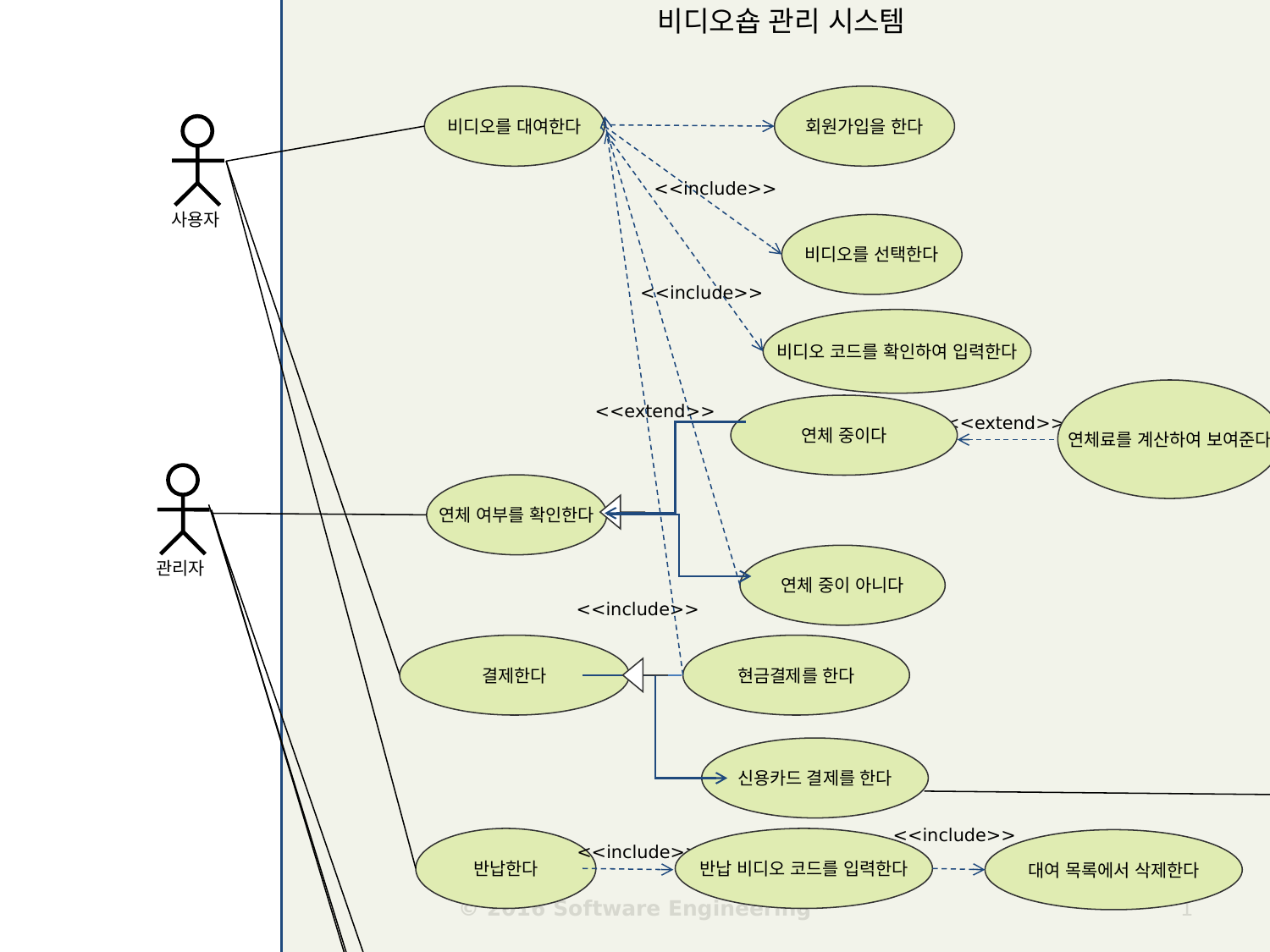

비디오숍 관리 시스템
비디오를 대여한다
회원가입을 한다

사용자

<<include>>
비디오를 선택한다
<<include>>
비디오 코드를 확인하여 입력한다
연체료를 계산하여 보여준다
<<extend>>
연체 중이다
<<extend>>

관리자

연체 여부를 확인한다

연체 중이 아니다
<<include>>
결제한다
현금결제를 한다

카드 승인 시스템

신용카드 결제를 한다
<<include>>
반납한다
반납 비디오 코드를 입력한다
대여 목록에서 삭제한다
<<include>>
© 2016 Software Engineering
1
연체 관리한다
연체 회원과 비디오를 확인한다
<<include>>
연체금을 표시한다
<<include>>
오늘 날짜에 해당하는 연체금을 표시한다
삭제한다